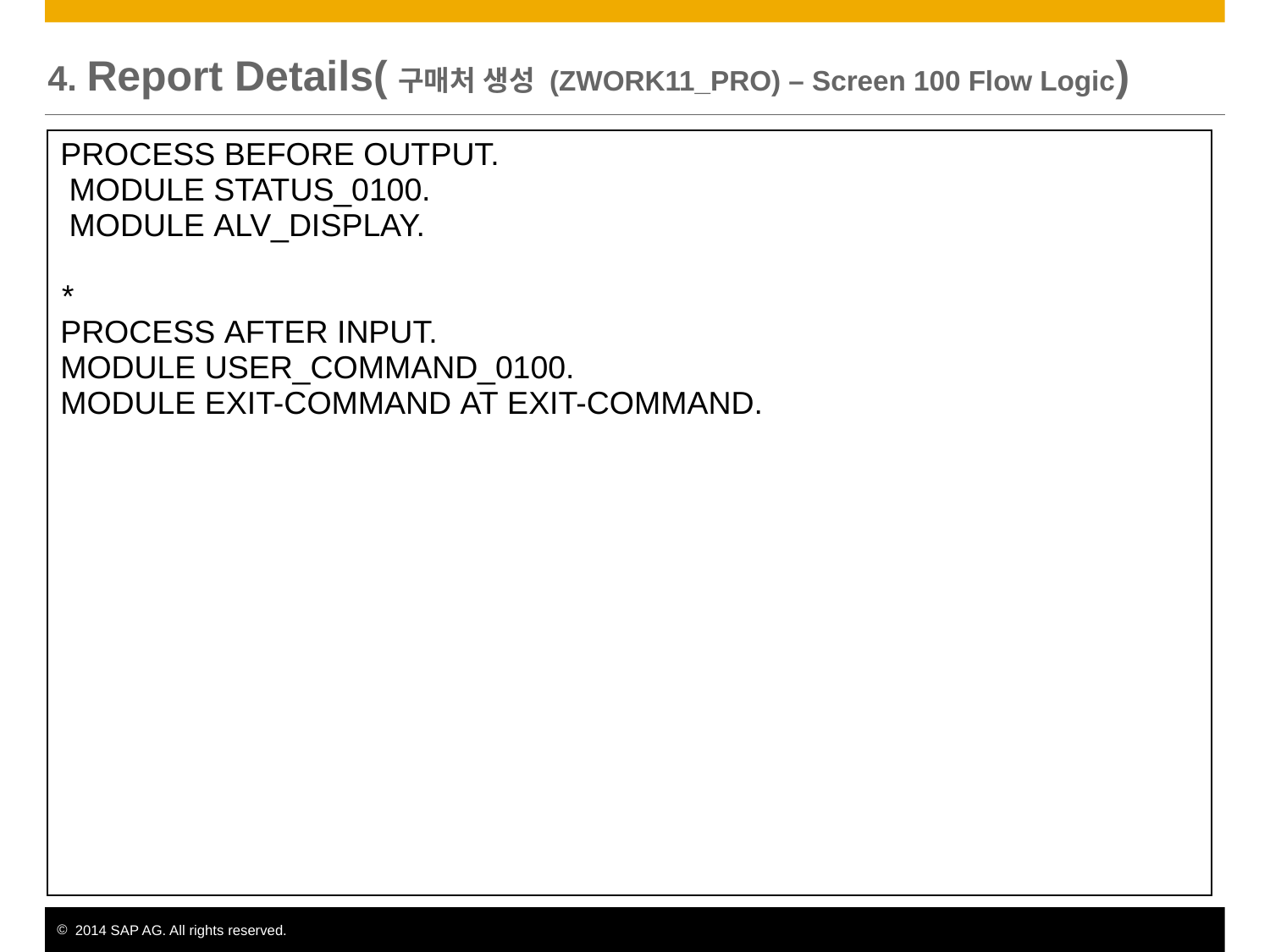

# 4. Report Details(구매처 생성 (ZWORK11_PRO) – Screen 100 Flow Logic)
| PROCESS BEFORE OUTPUT.  MODULE STATUS\_0100.  MODULE ALV\_DISPLAY. \* PROCESS AFTER INPUT. MODULE USER\_COMMAND\_0100. MODULE EXIT-COMMAND AT EXIT-COMMAND. |
| --- |